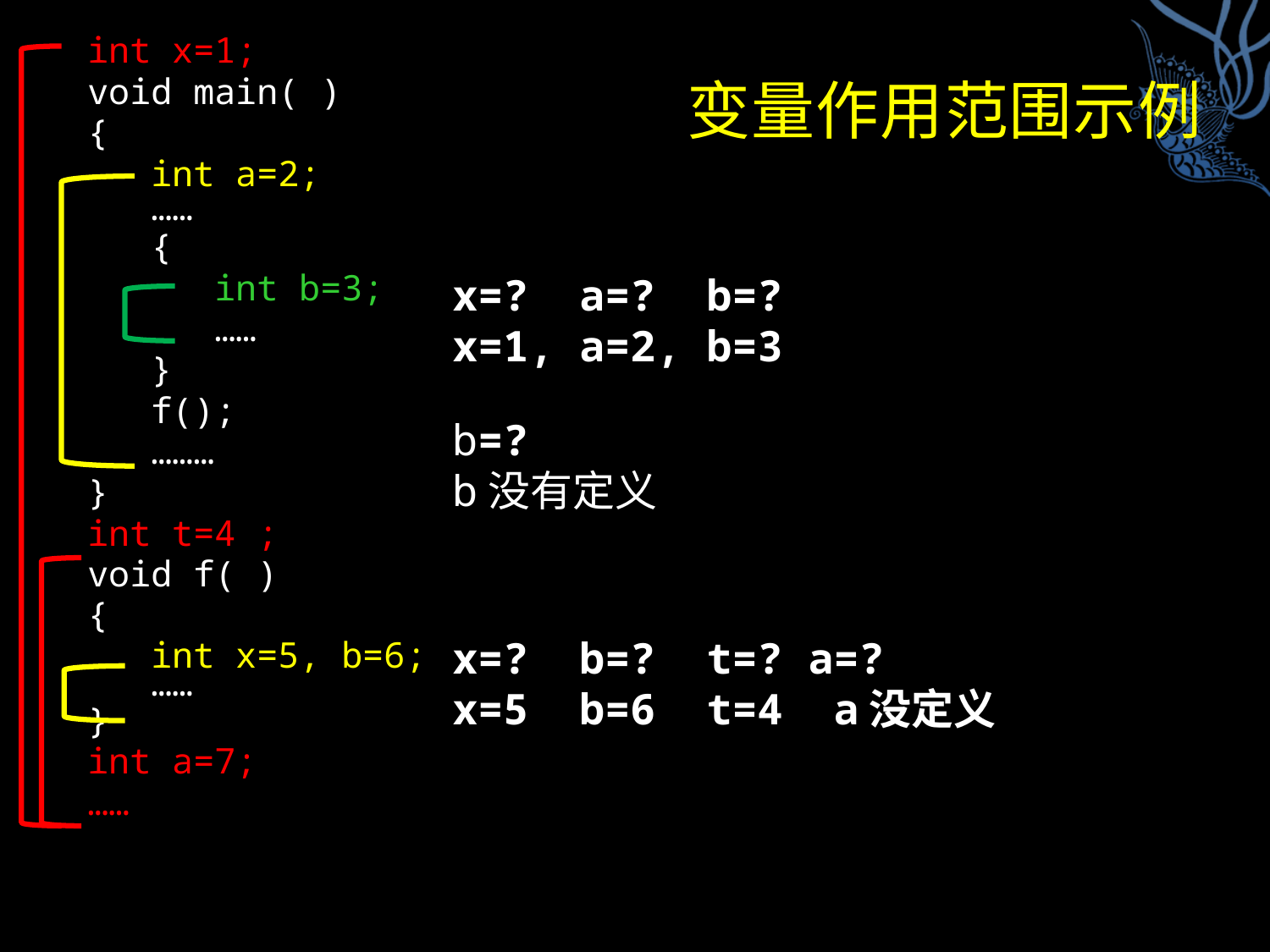

int x=1;
void main( )
{
   int a=2;
   ……
   {
      int b=3;
      ……
   }
   f();
   ………
}
int t=4 ;
void f( )
{
   int x=5, b=6;
   ……
}
int a=7;
……

# 变量作用范围示例

x=?  a=?  b=?
x=1, a=2, b=3

b=?
b没有定义

x=?  b=?  t=? a=?
x=5  b=6  t=4  a没定义